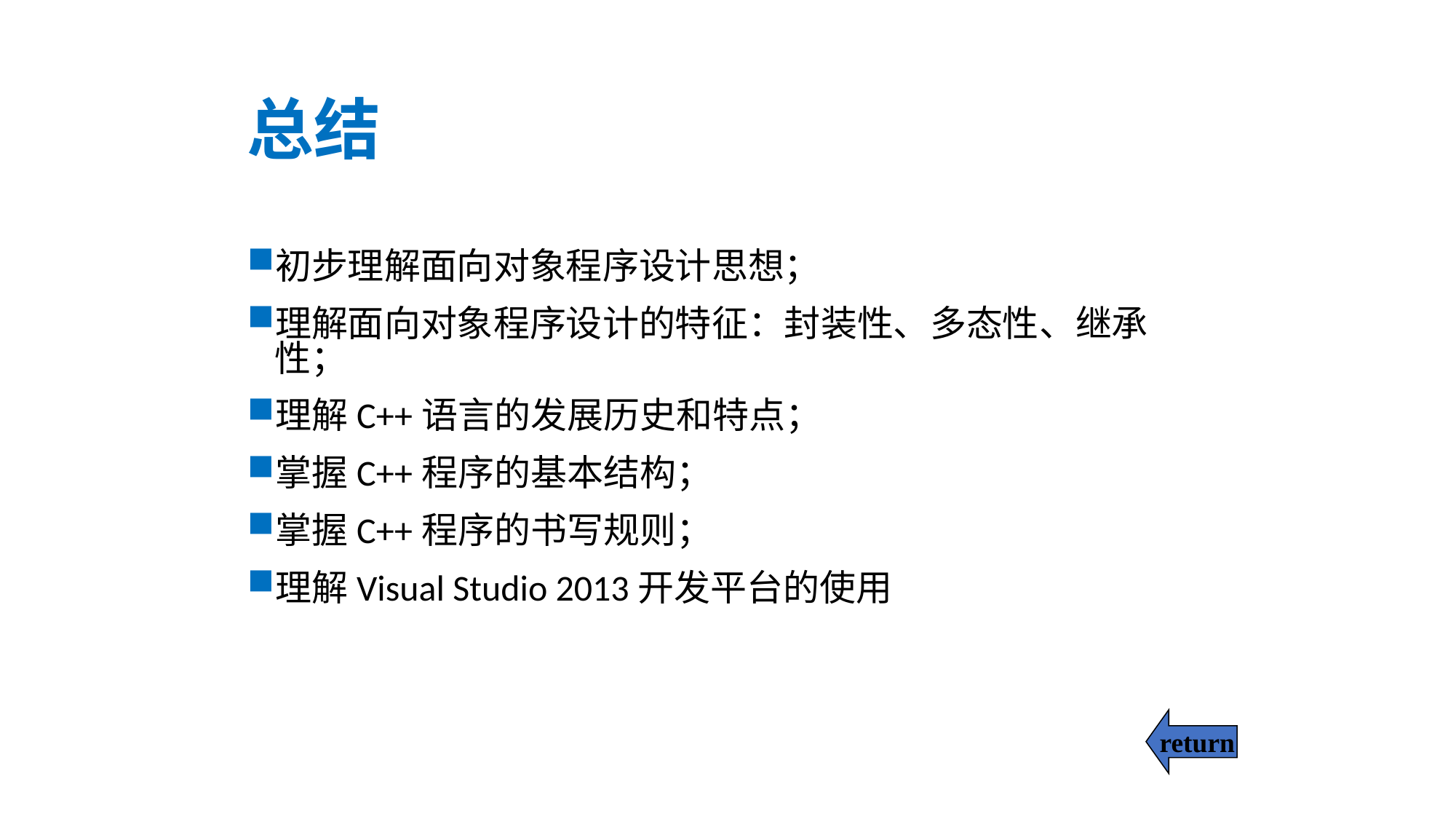

# 总结
初步理解面向对象程序设计思想；
理解面向对象程序设计的特征：封装性、多态性、继承性；
理解C++语言的发展历史和特点；
掌握C++程序的基本结构；
掌握C++程序的书写规则；
理解Visual Studio 2013开发平台的使用
return